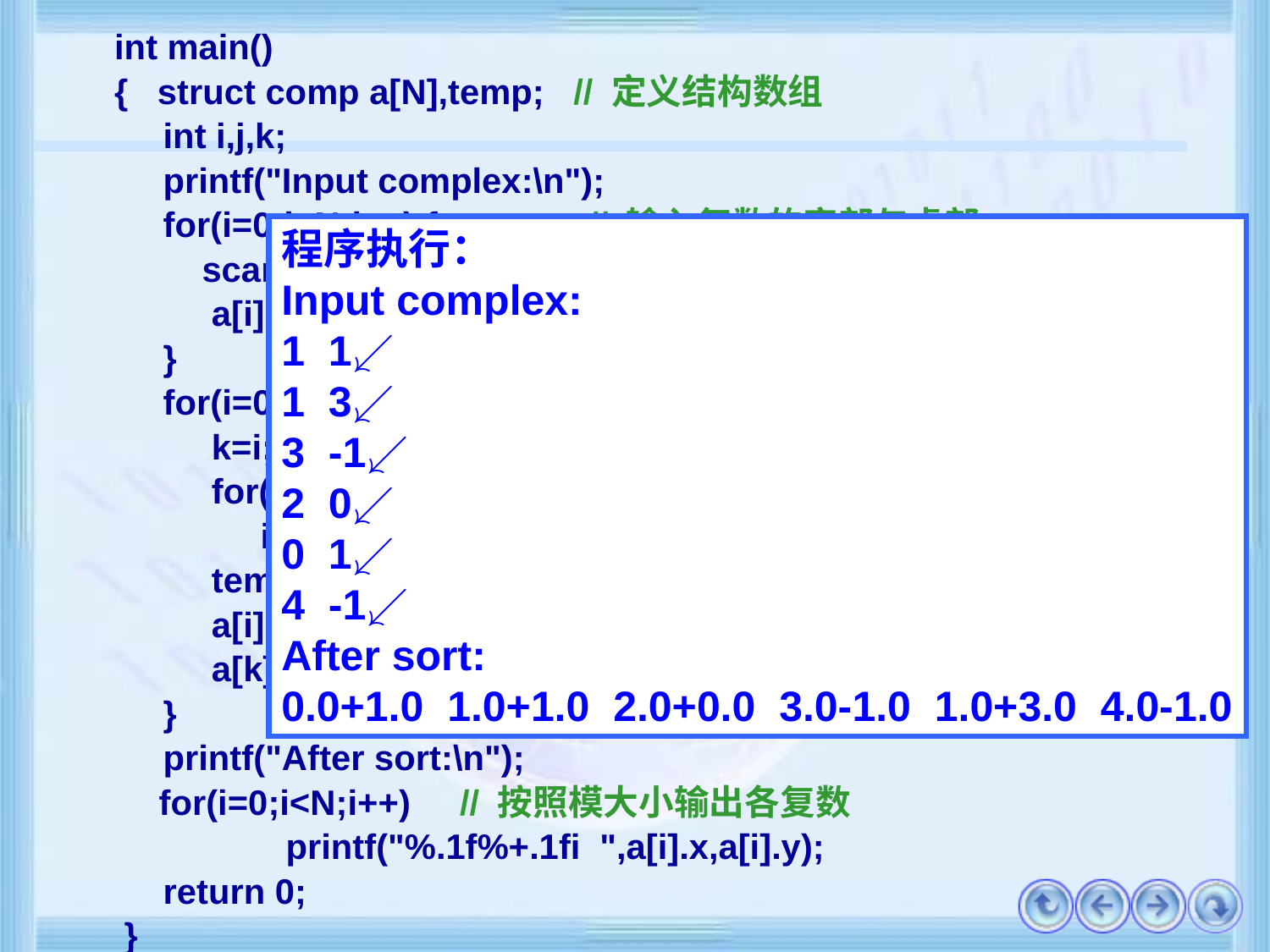

int main()
{   struct comp a[N],temp;   // 定义结构数组
     int i,j,k;
     printf("Input complex:\n");
     for(i=0;i<N;i++) {	       // 输入复数的实部与虚部
         scanf("%lf%lf",&a[i].x,&a[i].y);
          a[i].m=sqrt(a[i].x*a[i].x+a[i].y*a[i].y);	// 计算复数的模
     }
     for(i=0;i<N-1;i++){    // 按照模的大小排序
          k=i;
          for(j=i+1;j<N;j++)     // 寻找模最小复数
               if(a[k].m>a[j].m) k=j;
          temp=a[i];    // 以下三条语句交换a[i]和a[k]
          a[i]=a[k];
          a[k]=temp;
     }
     printf("After sort:\n");
	  for(i=0;i<N;i++)     // 按照模大小输出各复数
		  printf("%.1f%+.1fi  ",a[i].x,a[i].y);
     return 0;
 }
程序执行：
Input complex:
1  1↙
1  3↙
3  -1↙
2  0↙
0  1↙
4  -1↙
After sort:
0.0+1.0  1.0+1.0  2.0+0.0  3.0-1.0  1.0+3.0  4.0-1.0